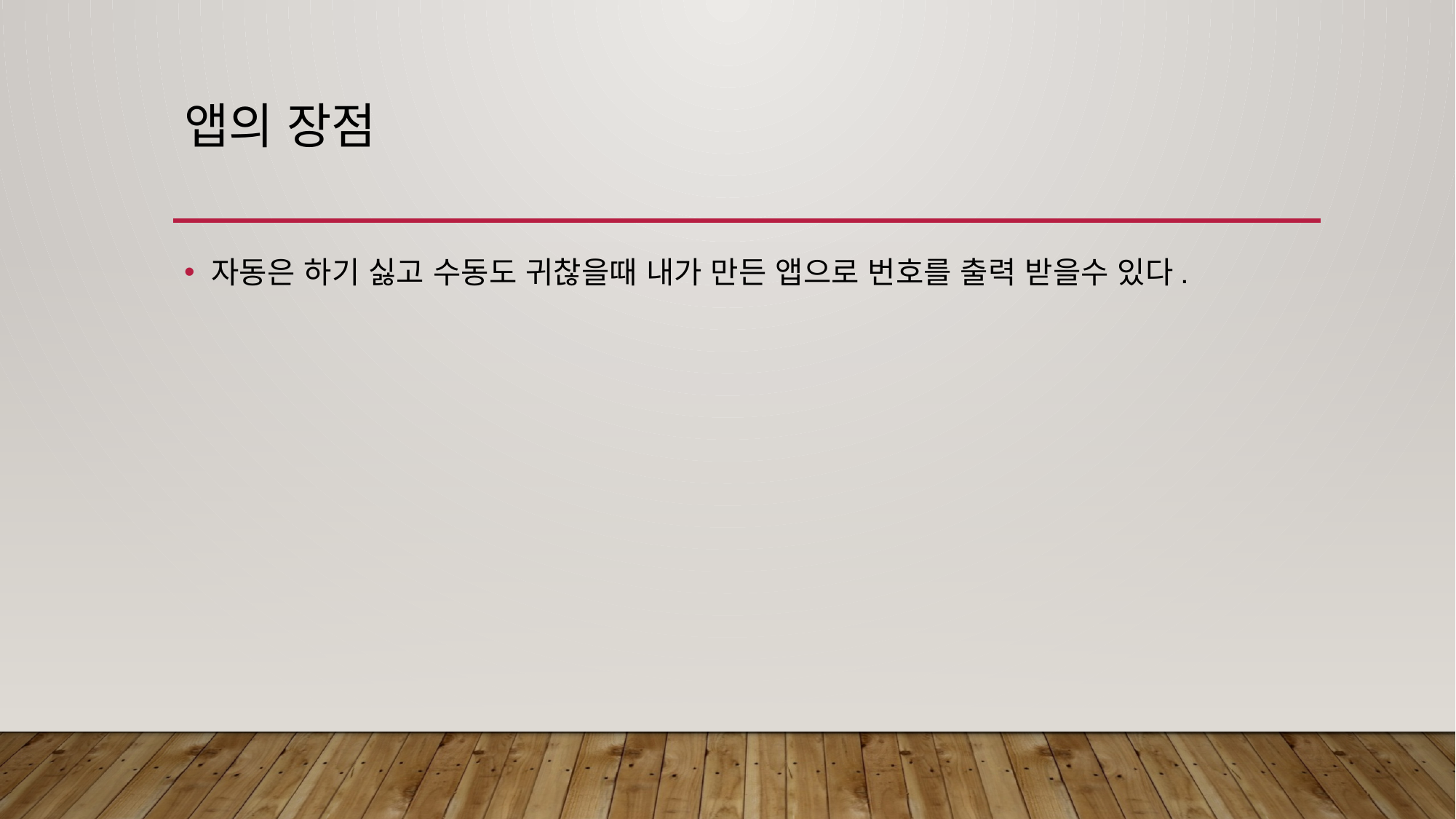

# 앱의 장점
자동은 하기 싫고 수동도 귀찮을때 내가 만든 앱으로 번호를 출력 받을수 있다.